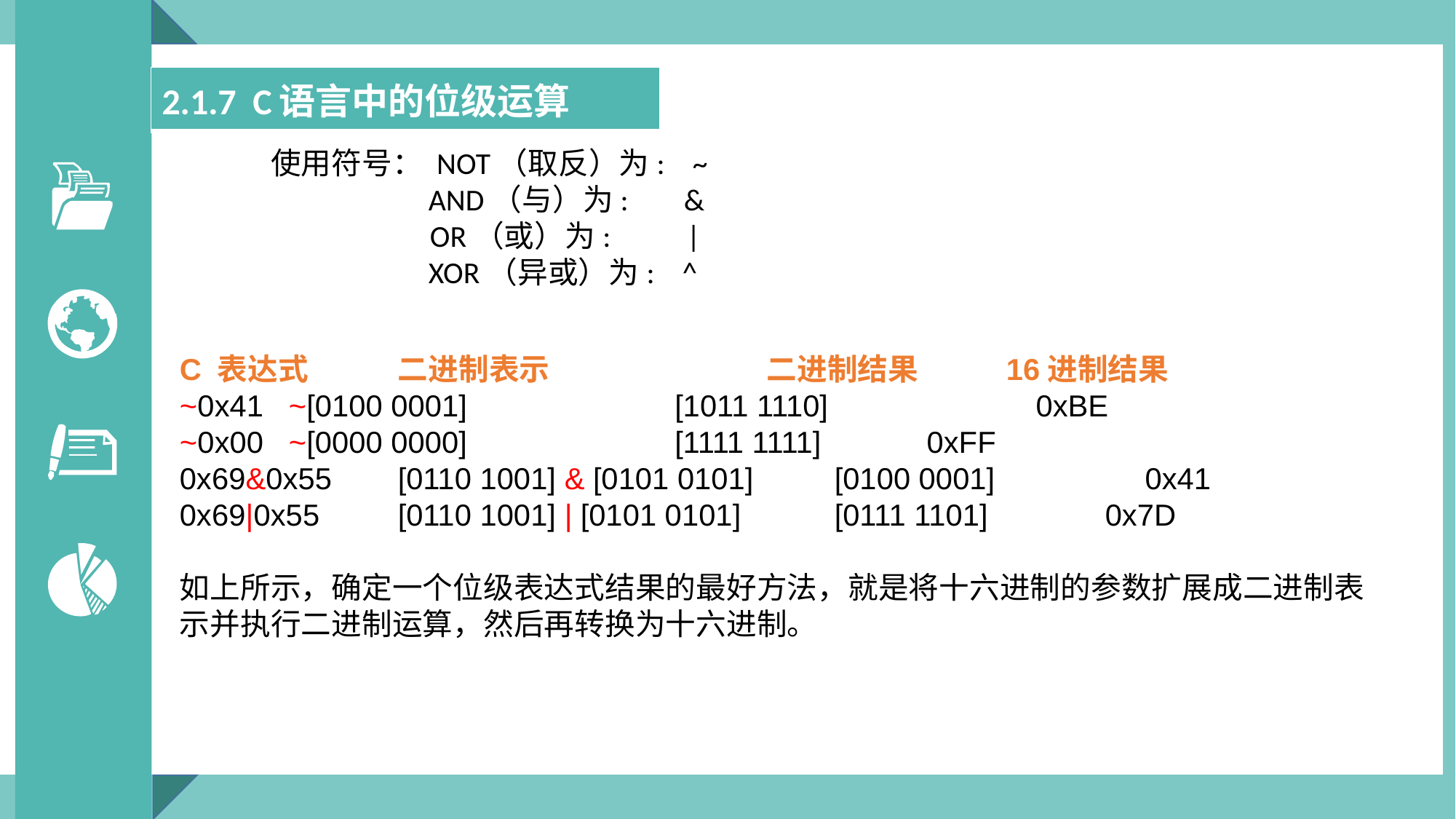

| 2.1.7 C语言中的位级运算 |
| --- |
使用符号： NOT（取反）为:    ~
	       AND（与）为:        &
                       OR（或）为:           |
	       XOR（异或）为:    ^

C 表达式 	二进制表示 		      二进制结果 	        16进制结果
~0x41   	~[0100 0001] 		       [1011 1110] 	           0xBE
~0x00   	~[0000 0000] 		       [1111 1111] 	           0xFF
0x69&0x55 	[0110 1001] & [0101 0101] 	[0100 0001] 	           0x41
0x69|0x55 	[0110 1001] | [0101 0101] 	[0111 1101]              0x7D

如上所示，确定一个位级表达式结果的最好方法，就是将十六进制的参数扩展成二进制表示并执行二进制运算，然后再转换为十六进制。